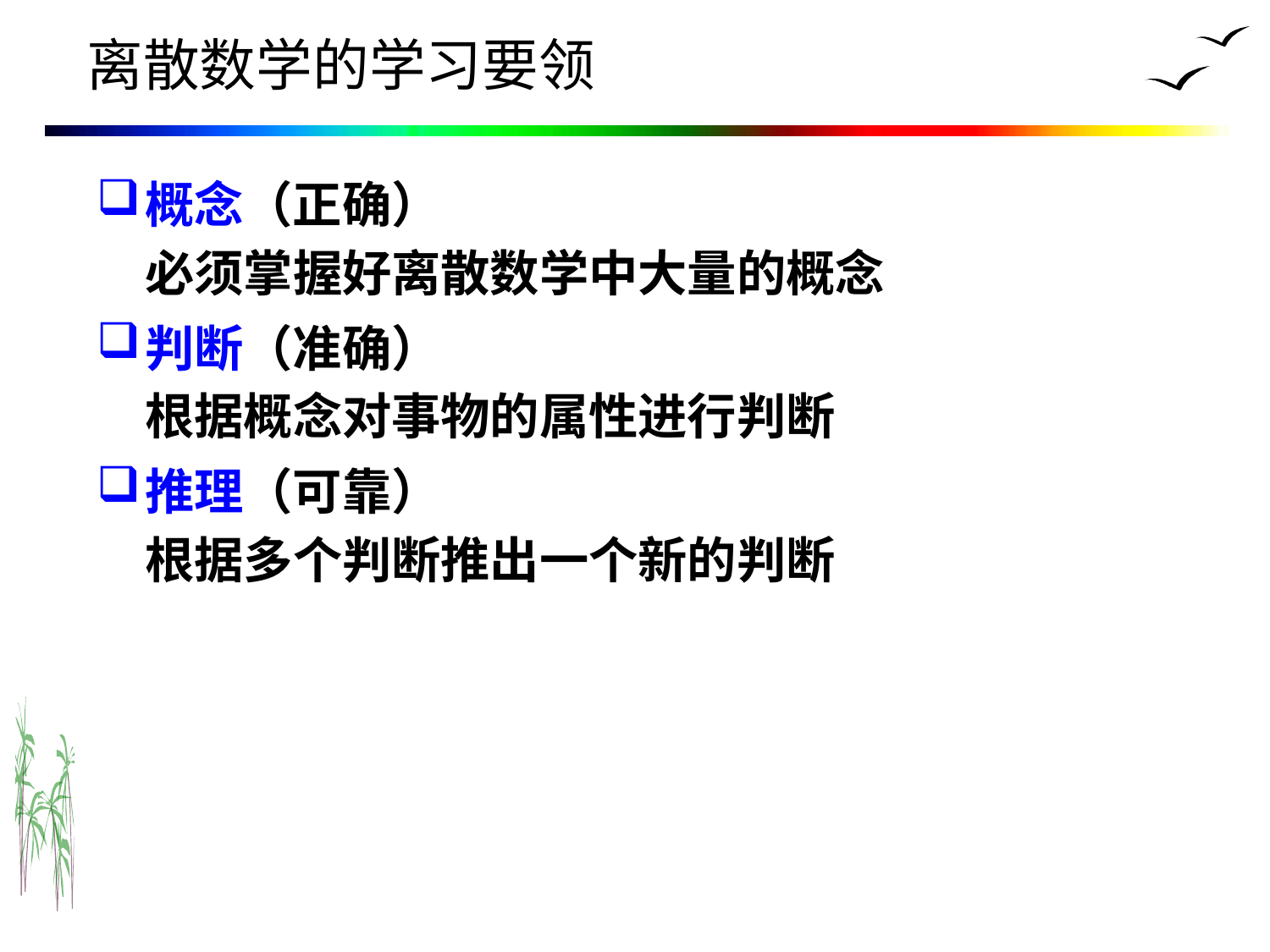

# 离散数学的学习要领
概念（正确）
必须掌握好离散数学中大量的概念
判断（准确）
根据概念对事物的属性进行判断
推理（可靠）
根据多个判断推出一个新的判断